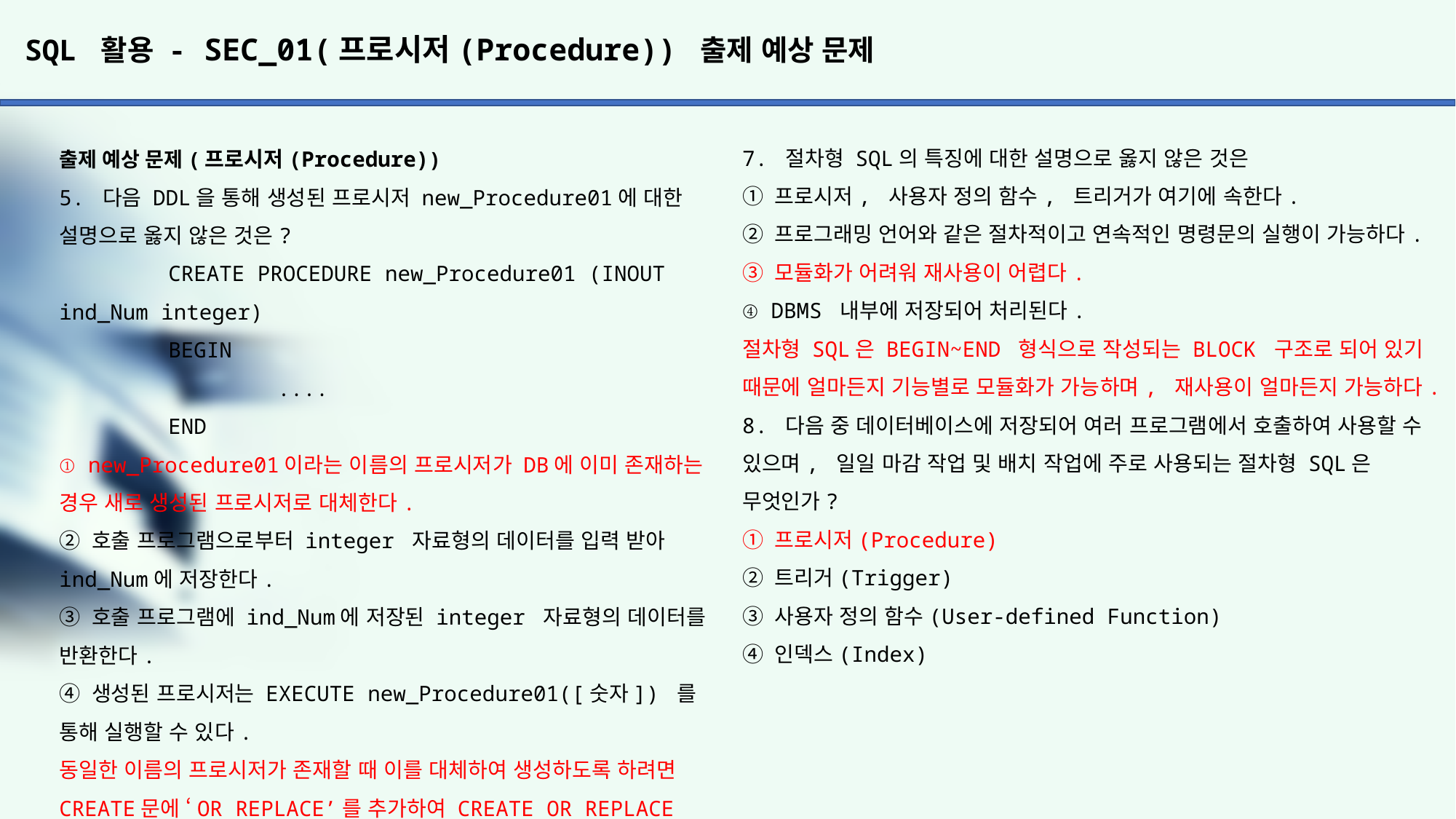

# SQL 활용 - SEC_01(프로시저(Procedure)) 출제 예상 문제
7. 절차형 SQL의 특징에 대한 설명으로 옳지 않은 것은
① 프로시저, 사용자 정의 함수, 트리거가 여기에 속한다.
② 프로그래밍 언어와 같은 절차적이고 연속적인 명령문의 실행이 가능하다.
③ 모듈화가 어려워 재사용이 어렵다.
④ DBMS 내부에 저장되어 처리된다.
절차형 SQL은 BEGIN~END 형식으로 작성되는 BLOCK 구조로 되어 있기 때문에 얼마든지 기능별로 모듈화가 가능하며, 재사용이 얼마든지 가능하다.
8. 다음 중 데이터베이스에 저장되어 여러 프로그램에서 호출하여 사용할 수 있으며, 일일 마감 작업 및 배치 작업에 주로 사용되는 절차형 SQL은 무엇인가?
① 프로시저(Procedure)
② 트리거(Trigger)
③ 사용자 정의 함수(User-defined Function)
④ 인덱스(Index)

출제 예상 문제(프로시저(Procedure))
5. 다음 DDL을 통해 생성된 프로시저 new_Procedure01에 대한
설명으로 옳지 않은 것은?
	CREATE PROCEDURE new_Procedure01 (INOUT ind_Num integer)
	BEGIN
		....
	END
① new_Procedure01이라는 이름의 프로시저가 DB에 이미 존재하는 경우 새로 생성된 프로시저로 대체한다.
② 호출 프로그램으로부터 integer 자료형의 데이터를 입력 받아 ind_Num에 저장한다.
③ 호출 프로그램에 ind_Num에 저장된 integer 자료형의 데이터를 반환한다.
④ 생성된 프로시저는 EXECUTE new_Procedure01([숫자]) 를 통해 실행할 수 있다.
동일한 이름의 프로시저가 존재할 때 이를 대체하여 생성하도록 하려면 CREATE문에 ‘OR REPLACE’를 추가하여 CREATE OR REPLACE
PROCEDURE 로 입력해야 한다.
프로시저 구성 요소
- OR REPLACE : 선택적인 예약어이다. 이 예약어를 사용하면 동일한 프로시저 이름이 이미 존재하는 경우, 기존의 프로시저를 대체할 수 있다. 옵션이다.
- 프로시저명 : 생성하려는 프로시저 이름을 지정한다.
- 파라미터 : 프로시저 파라미터는 다음과 같은 것들이 올 수 있다.
  -> IN : 호출 프로그램이 프로시저에게 값을 전달할 때 지정한다.
  -> OUT : 프로시저가 호출 프로그램에게 값을 반환할 때 지정한다.
  -> INOUT : 호출 프로그램이 프로시저에 값을 전달하고, 프로시저 실행 후 호출 프로그램에 값을 반환할 때 지정한다.
  -> 매개변수명 : 호출 프로그램으로부터 전달받은 값을 저장할 변수의 이름을 지정한다.
  -> 자료형 : 매개변수의 자료형(Data Type)을 지정한다.
- 프로시저 BODY
  -> 프로시저의 코드를 기록하는 부분이다.
  -> BEGIN에서 시작하여 END로 끝나며, BEGIN과 END사이에는 적어도 하나의 SQL문이 있어야 한다.
6. 프로시저를 실행 또는 호출하기 위한 표기 형식에 해당하지 않는 것은?
① EXEC [프로시저명];
② EXECUTE [프로시저명];
③ LOAD [프로시저명];
④ CALL [프로시저명];
프로시저를 실행하기 위해서는 EXECUTE, EXEC, CALL 명령어를 사용한다. LOAD명령은 많은 양의 데이터를 테이블로 효율적으로 저장 혹은 로드할 때 사용하는 명령어이다.